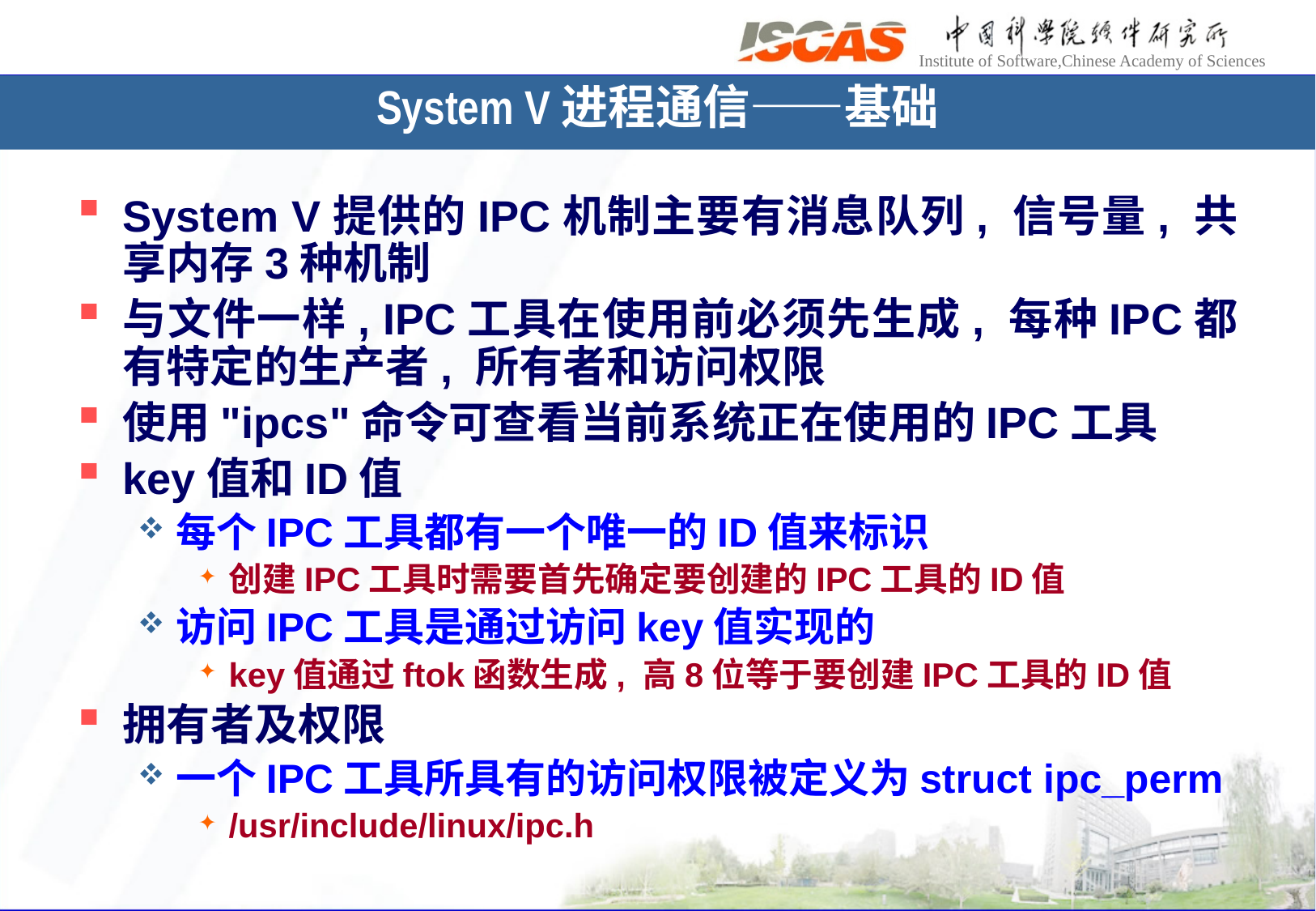

System V进程通信——基础
System V提供的IPC机制主要有消息队列, 信号量, 共享内存3种机制
与文件一样, IPC工具在使用前必须先生成, 每种IPC都有特定的生产者, 所有者和访问权限
使用"ipcs"命令可查看当前系统正在使用的IPC工具
key值和ID值
每个IPC工具都有一个唯一的ID值来标识
创建IPC工具时需要首先确定要创建的IPC工具的ID值
访问IPC工具是通过访问key值实现的
key值通过ftok函数生成, 高8位等于要创建IPC工具的ID值
拥有者及权限
一个IPC工具所具有的访问权限被定义为struct ipc_perm
/usr/include/linux/ipc.h